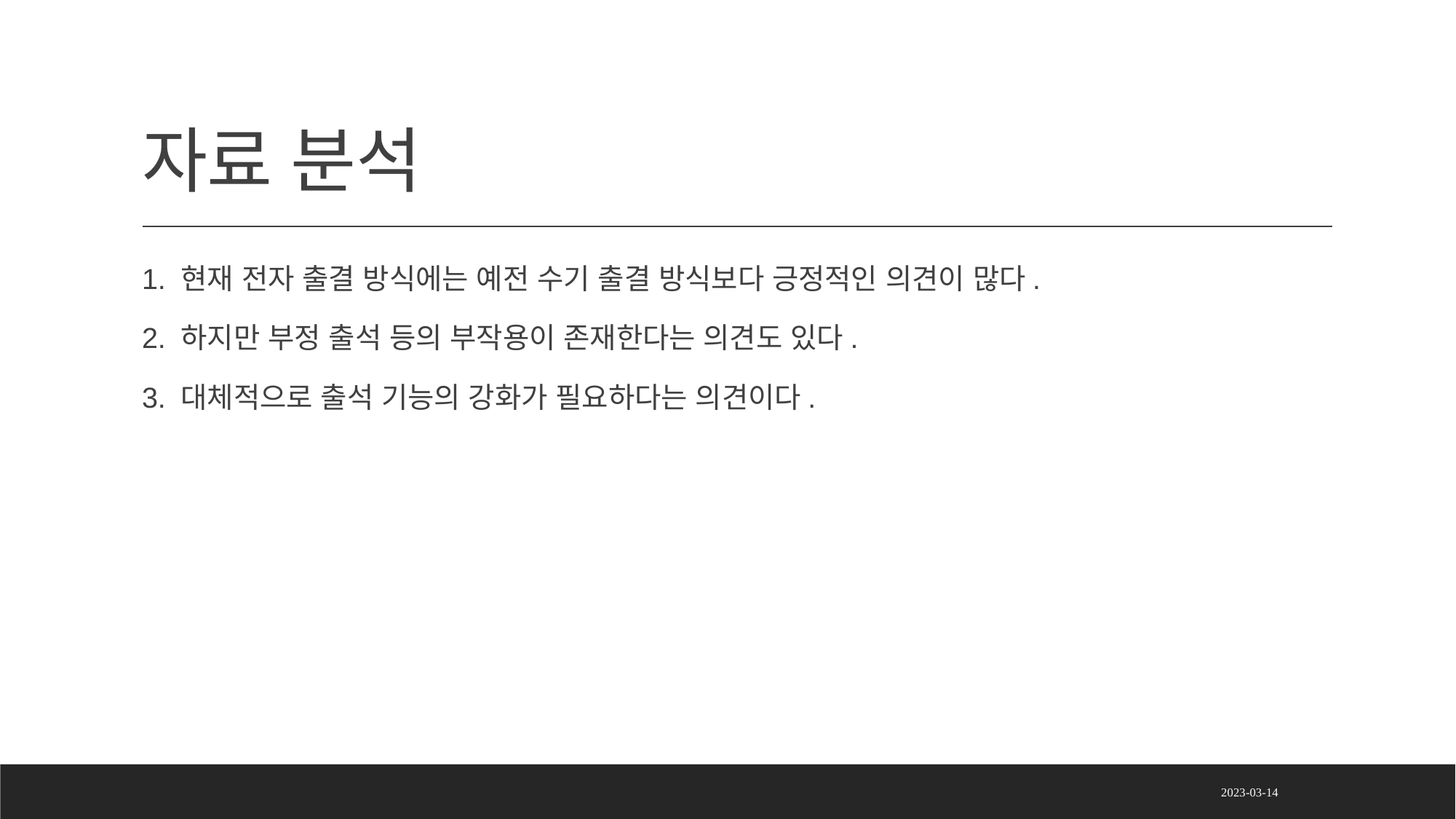

# 자료 분석
1. 현재 전자 출결 방식에는 예전 수기 출결 방식보다 긍정적인 의견이 많다.
2. 하지만 부정 출석 등의 부작용이 존재한다는 의견도 있다.
3. 대체적으로 출석 기능의 강화가 필요하다는 의견이다.

2023-03-14